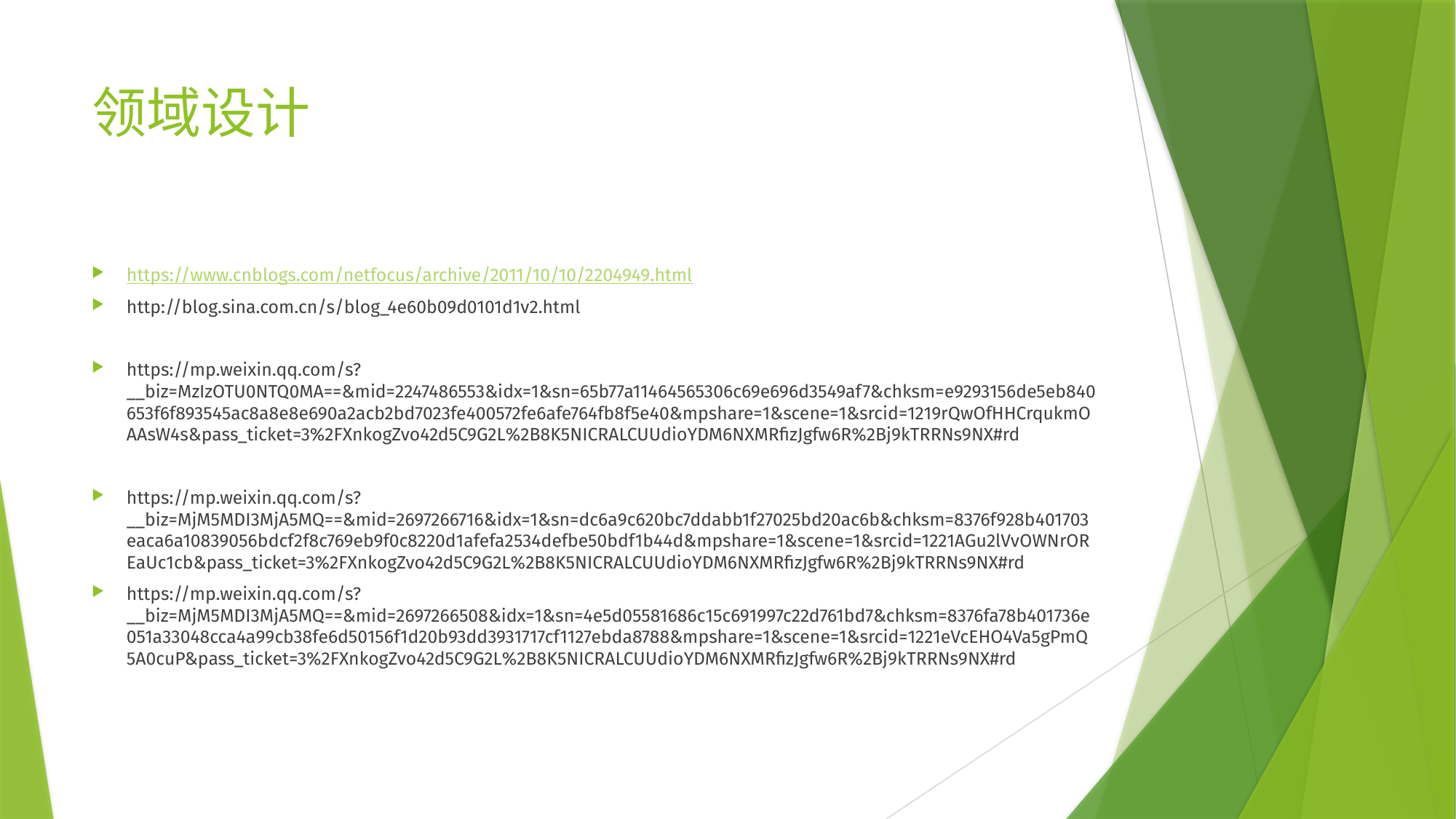

# 领域设计
https://www.cnblogs.com/netfocus/archive/2011/10/10/2204949.html
http://blog.sina.com.cn/s/blog_4e60b09d0101d1v2.html

https://mp.weixin.qq.com/s?__biz=MzIzOTU0NTQ0MA==&mid=2247486553&idx=1&sn=65b77a11464565306c69e696d3549af7&chksm=e9293156de5eb840653f6f893545ac8a8e8e690a2acb2bd7023fe400572fe6afe764fb8f5e40&mpshare=1&scene=1&srcid=1219rQwOfHHCrqukmOAAsW4s&pass_ticket=3%2FXnkogZvo42d5C9G2L%2B8K5NICRALCUUdioYDM6NXMRfizJgfw6R%2Bj9kTRRNs9NX#rd

https://mp.weixin.qq.com/s?__biz=MjM5MDI3MjA5MQ==&mid=2697266716&idx=1&sn=dc6a9c620bc7ddabb1f27025bd20ac6b&chksm=8376f928b401703eaca6a10839056bdcf2f8c769eb9f0c8220d1afefa2534defbe50bdf1b44d&mpshare=1&scene=1&srcid=1221AGu2lVvOWNrOREaUc1cb&pass_ticket=3%2FXnkogZvo42d5C9G2L%2B8K5NICRALCUUdioYDM6NXMRfizJgfw6R%2Bj9kTRRNs9NX#rd
https://mp.weixin.qq.com/s?__biz=MjM5MDI3MjA5MQ==&mid=2697266508&idx=1&sn=4e5d05581686c15c691997c22d761bd7&chksm=8376fa78b401736e051a33048cca4a99cb38fe6d50156f1d20b93dd3931717cf1127ebda8788&mpshare=1&scene=1&srcid=1221eVcEHO4Va5gPmQ5A0cuP&pass_ticket=3%2FXnkogZvo42d5C9G2L%2B8K5NICRALCUUdioYDM6NXMRfizJgfw6R%2Bj9kTRRNs9NX#rd